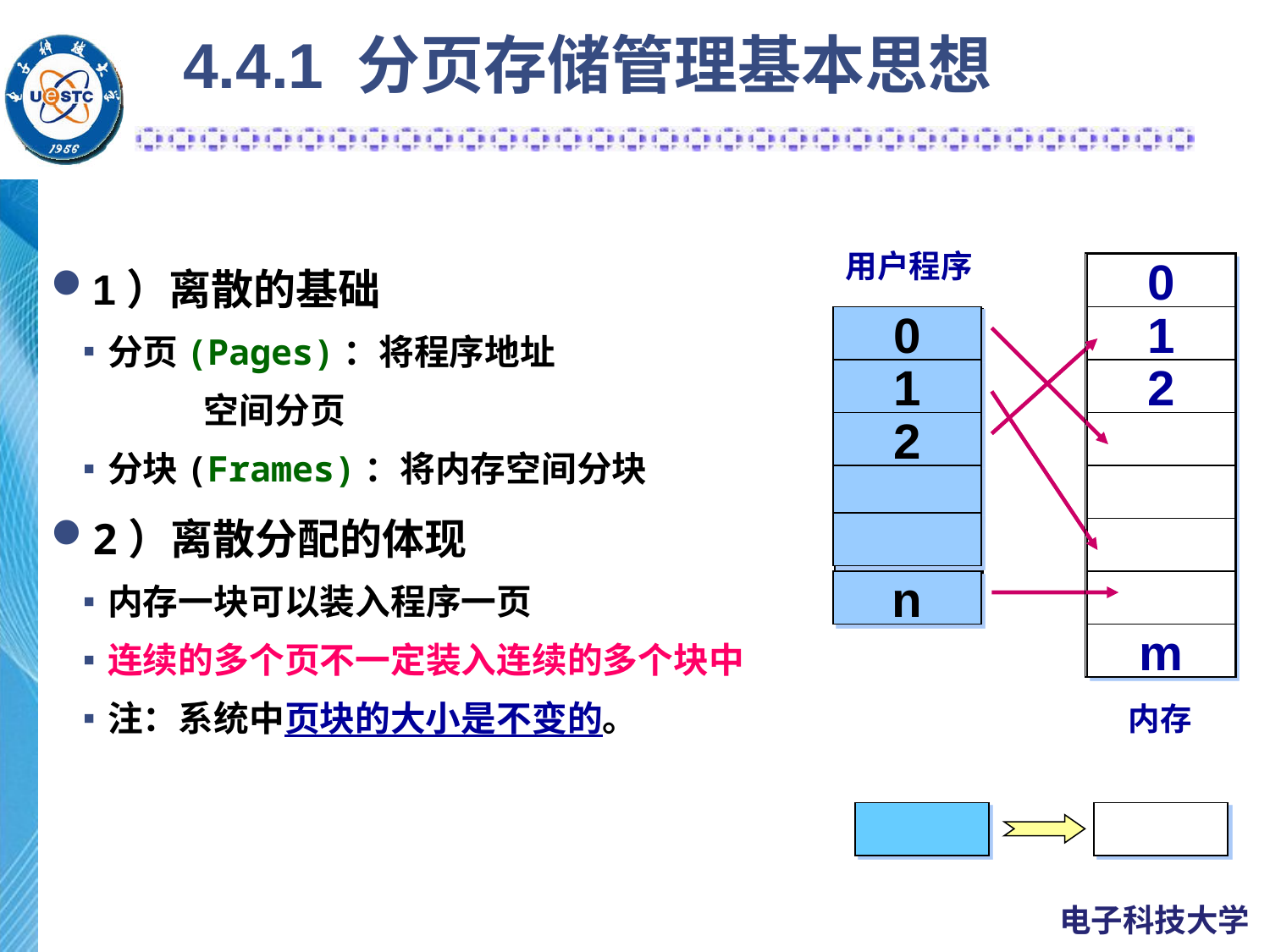

# 4.4.1 分页存储管理基本思想
用户程序

1）离散的基础
分页(Pages)：将程序地址
              空间分页
分块(Frames)：将内存空间分块
2）离散分配的体现
内存一块可以装入程序一页
连续的多个页不一定装入连续的多个块中
注：系统中页块的大小是不变的。
0
0
1

1
2

2

n

m
内存